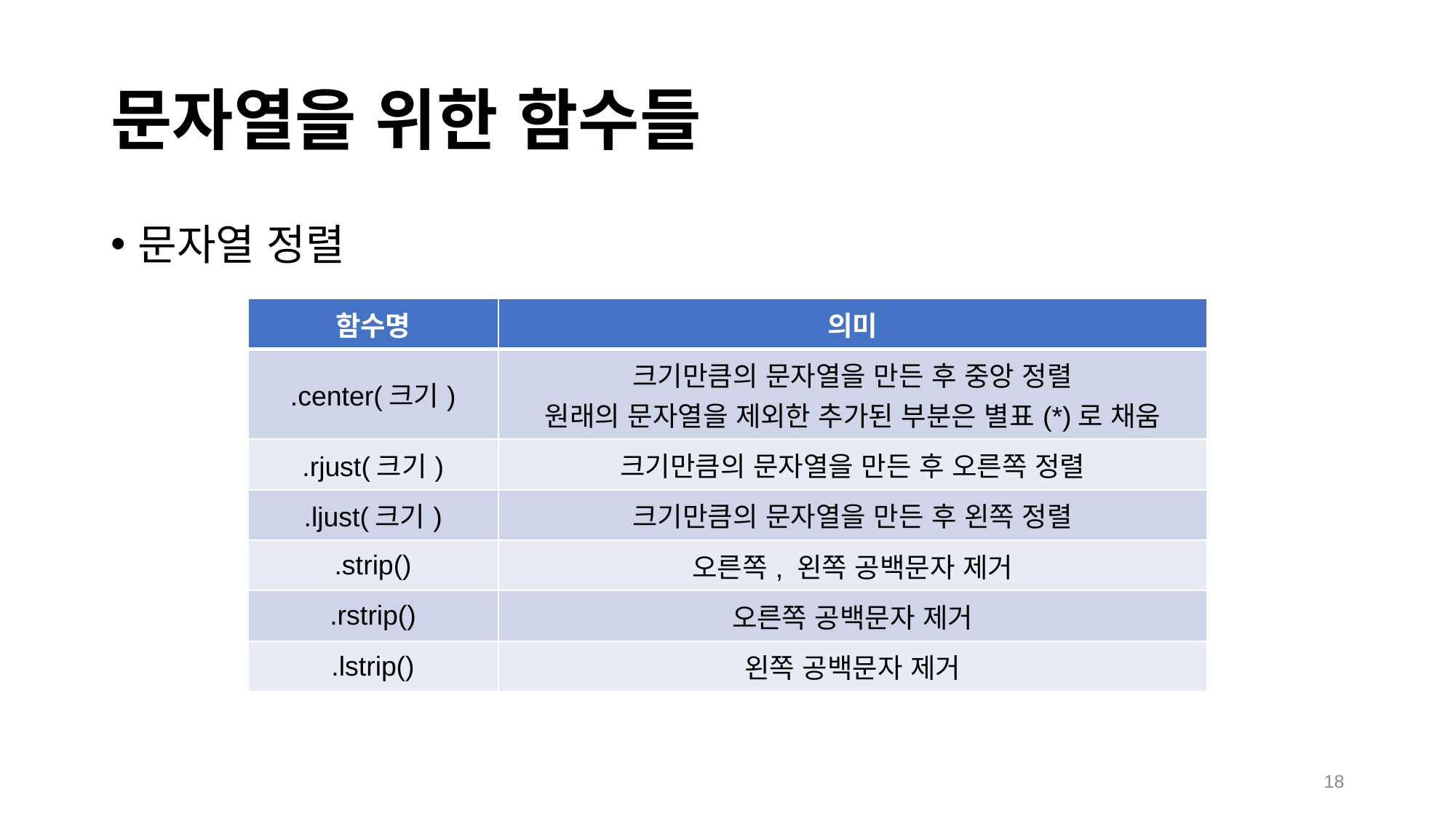

# 문자열을 위한 함수들

문자열 정렬
| 함수명 | 의미 |
| --- | --- |
| .center(크기) | 크기만큼의 문자열을 만든 후 중앙 정렬 원래의 문자열을 제외한 추가된 부분은 별표(\*)로 채움 |
| .rjust(크기) | 크기만큼의 문자열을 만든 후 오른쪽 정렬 |
| .ljust(크기) | 크기만큼의 문자열을 만든 후 왼쪽 정렬 |
| .strip() | 오른쪽, 왼쪽 공백문자 제거 |
| .rstrip() | 오른쪽 공백문자 제거 |
| .lstrip() | 왼쪽 공백문자 제거 |
18